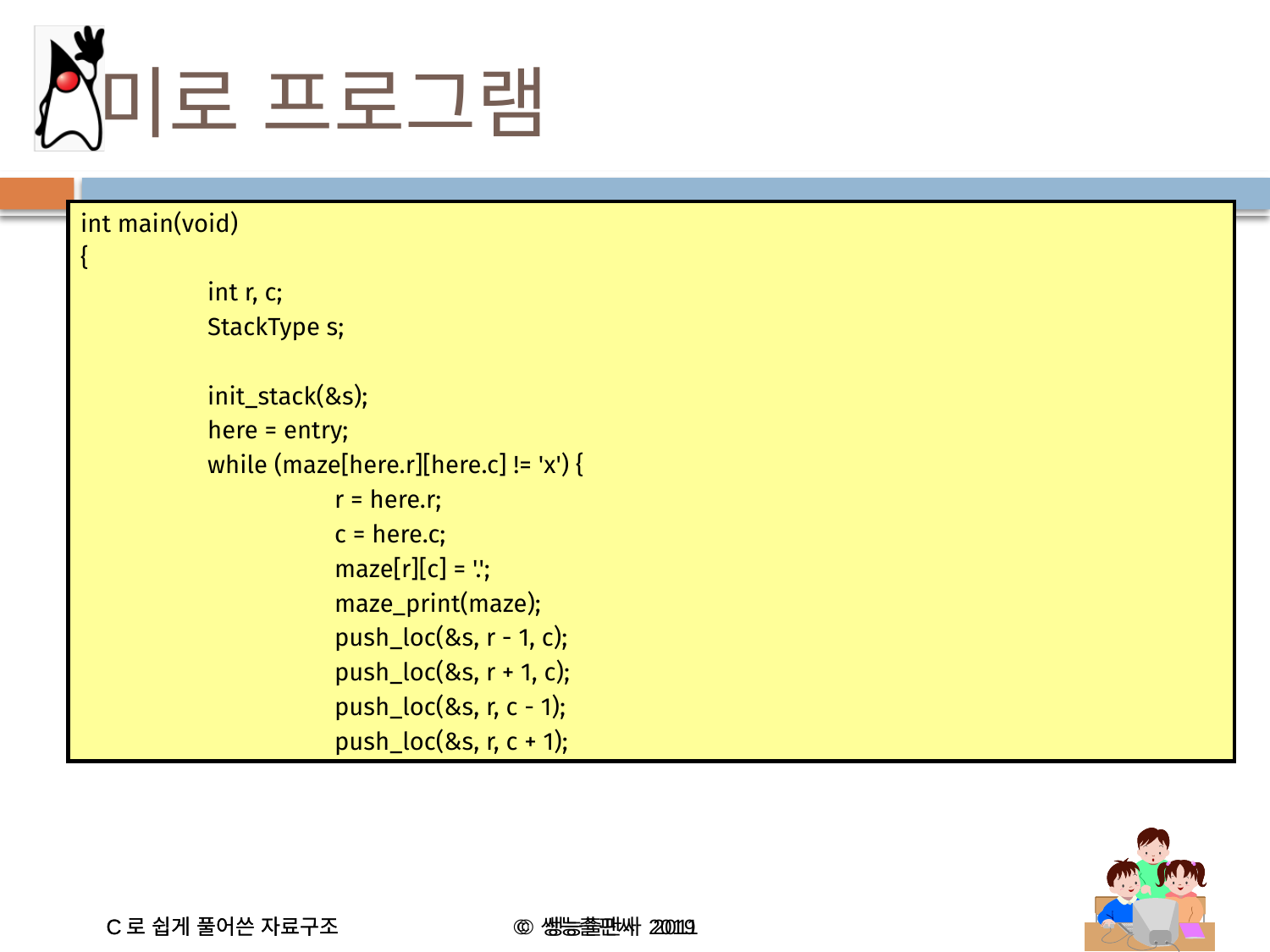

# 미로 프로그램
int main(void)
{
	int r, c;
	StackType s;

	init_stack(&s);
	here = entry;
	while (maze[here.r][here.c] != 'x') {
		r = here.r;
		c = here.c;
		maze[r][c] = '.';
		maze_print(maze);
		push_loc(&s, r - 1, c);
		push_loc(&s, r + 1, c);
		push_loc(&s, r, c - 1);
		push_loc(&s, r, c + 1);